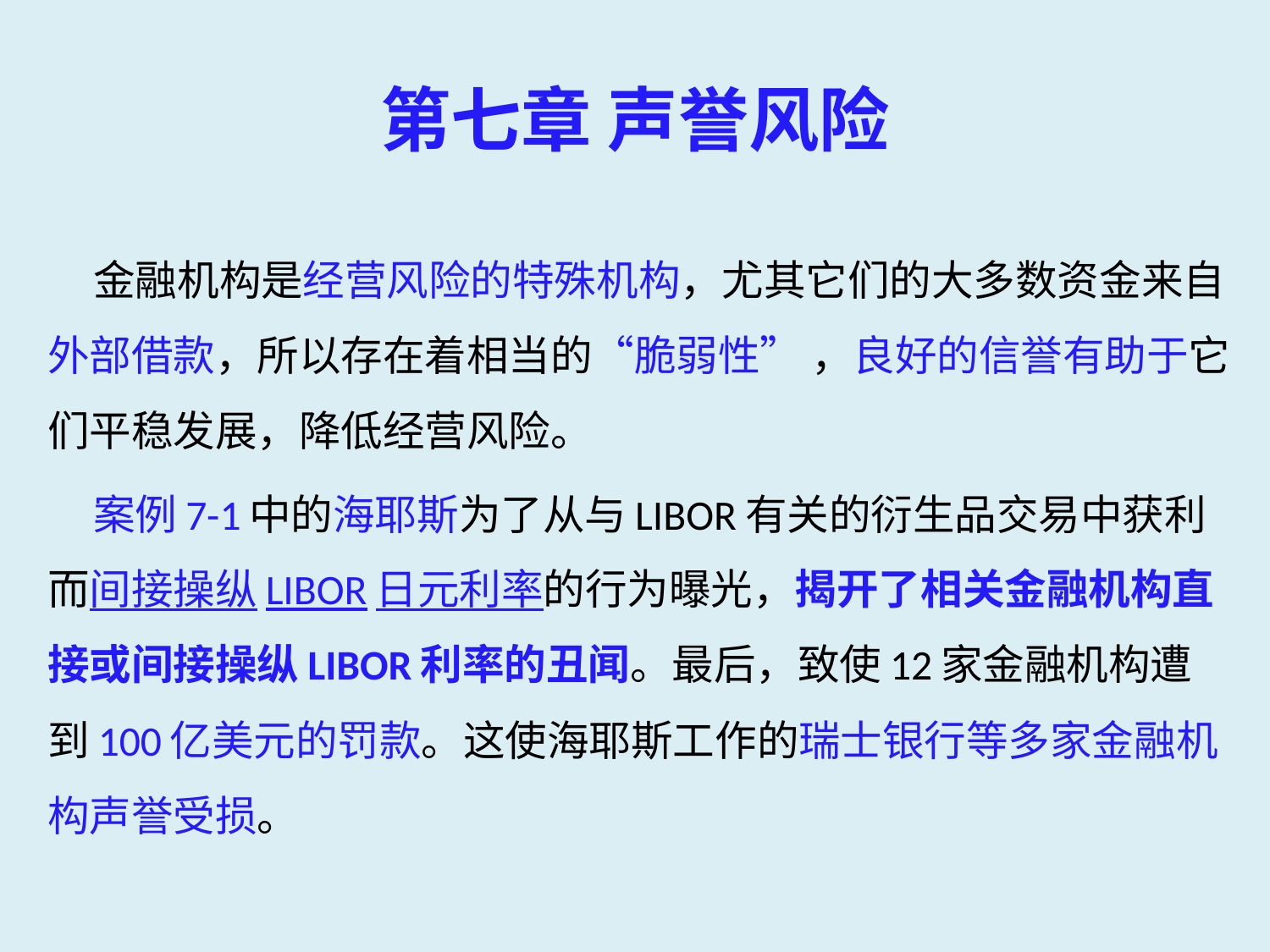

# 第七章 声誉风险
    金融机构是经营风险的特殊机构，尤其它们的大多数资金来自外部借款，所以存在着相当的“脆弱性” ，良好的信誉有助于它们平稳发展，降低经营风险。
    案例7-1中的海耶斯为了从与LIBOR有关的衍生品交易中获利而间接操纵LIBOR日元利率的行为曝光，揭开了相关金融机构直接或间接操纵LIBOR利率的丑闻。最后，致使12家金融机构遭到100亿美元的罚款。这使海耶斯工作的瑞士银行等多家金融机构声誉受损。